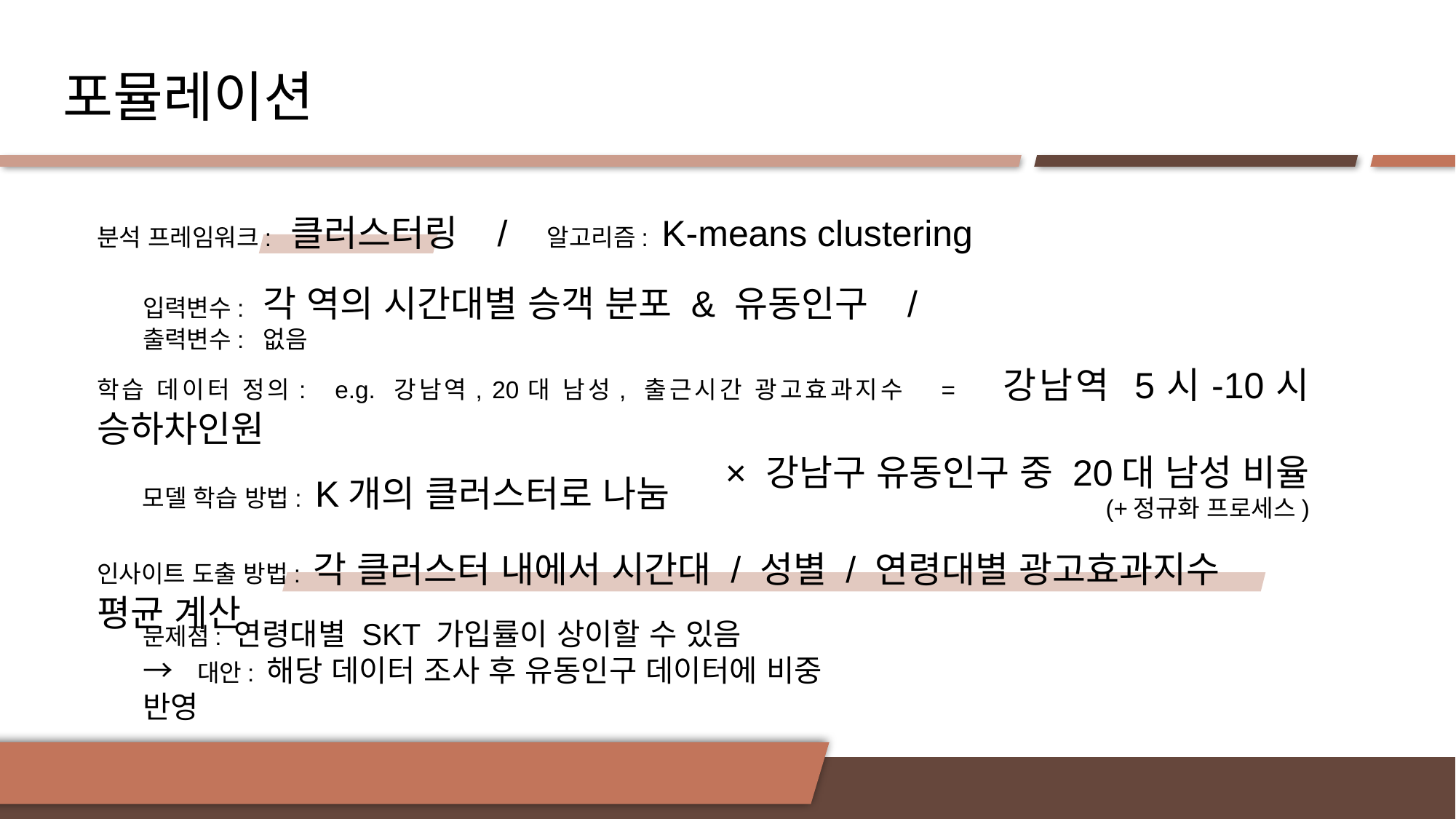

포뮬레이션

분석 프레임워크:  클러스터링   /   알고리즘:  K-means clustering

입력변수:  각 역의 시간대별 승객 분포 & 유동인구   /   출력변수:  없음
학습 데이터 정의:   e.g. 강남역, 20대 남성, 출근시간 광고효과지수   =    강남역 5시-10시 승하차인원
× 강남구 유동인구 중 20대 남성 비율
(+정규화 프로세스)
모델 학습 방법:  K개의 클러스터로 나눔
인사이트 도출 방법: 각 클러스터 내에서 시간대 / 성별 / 연령대별 광고효과지수 평균 계산

문제점: 연령대별 SKT 가입률이 상이할 수 있음
→  대안: 해당 데이터 조사 후 유동인구 데이터에 비중 반영